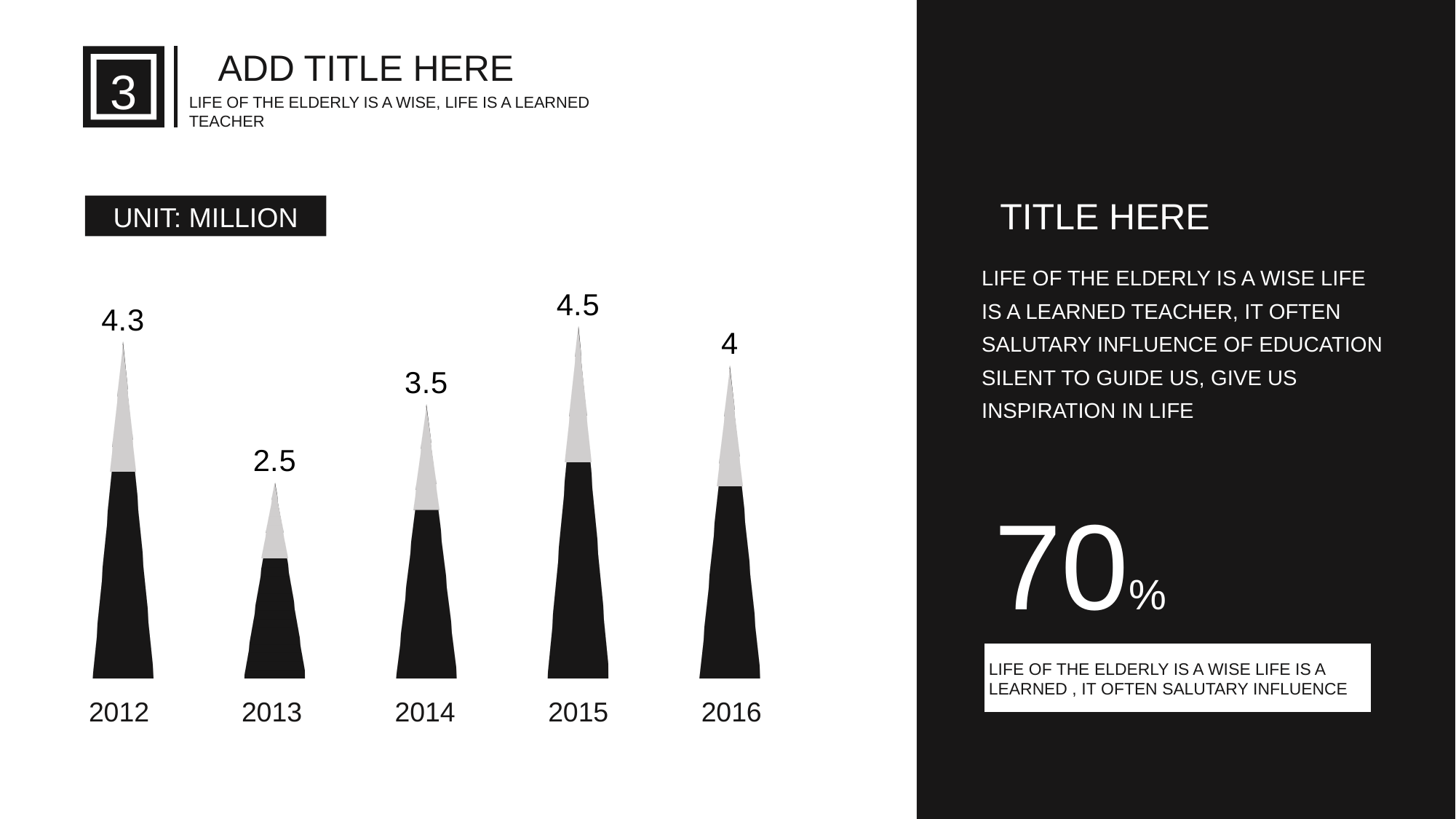

ADD TITLE HERE

3
LIFE OF THE ELDERLY IS A WISE, LIFE IS A LEARNED TEACHER
TITLE HERE
LIFE OF THE ELDERLY IS A WISE LIFE IS A LEARNED TEACHER, IT OFTEN SALUTARY INFLUENCE OF EDUCATION SILENT TO GUIDE US, GIVE US INSPIRATION IN LIFE

UNIT: MILLION

### Chart

| Category | 系列 1 |
|---|---|
| 类别 1 | 4.3 |
| 类别 2 | 2.5 |
| 类别 3 | 3.5 |
| 类别 4 | 4.5 |
2012
2013
2014
2015
2016
70%

LIFE OF THE ELDERLY IS A WISE LIFE IS A LEARNED , IT OFTEN SALUTARY INFLUENCE